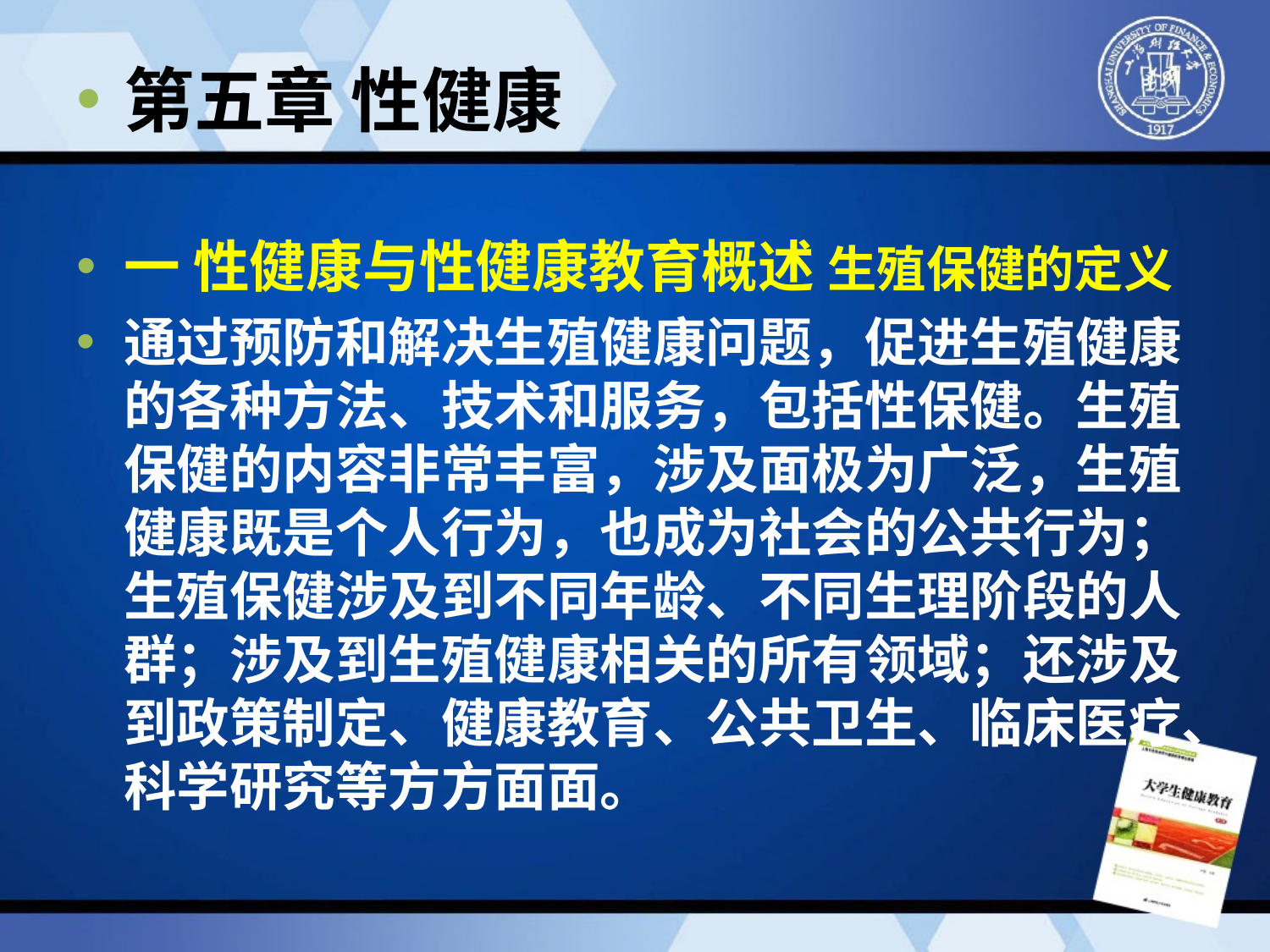

第五章 性健康

一 性健康与性健康教育概述 生殖保健的定义
通过预防和解决生殖健康问题，促进生殖健康的各种方法、技术和服务，包括性保健。生殖保健的内容非常丰富，涉及面极为广泛，生殖健康既是个人行为，也成为社会的公共行为；生殖保健涉及到不同年龄、不同生理阶段的人群；涉及到生殖健康相关的所有领域；还涉及到政策制定、健康教育、公共卫生、临床医疗、科学研究等方方面面。